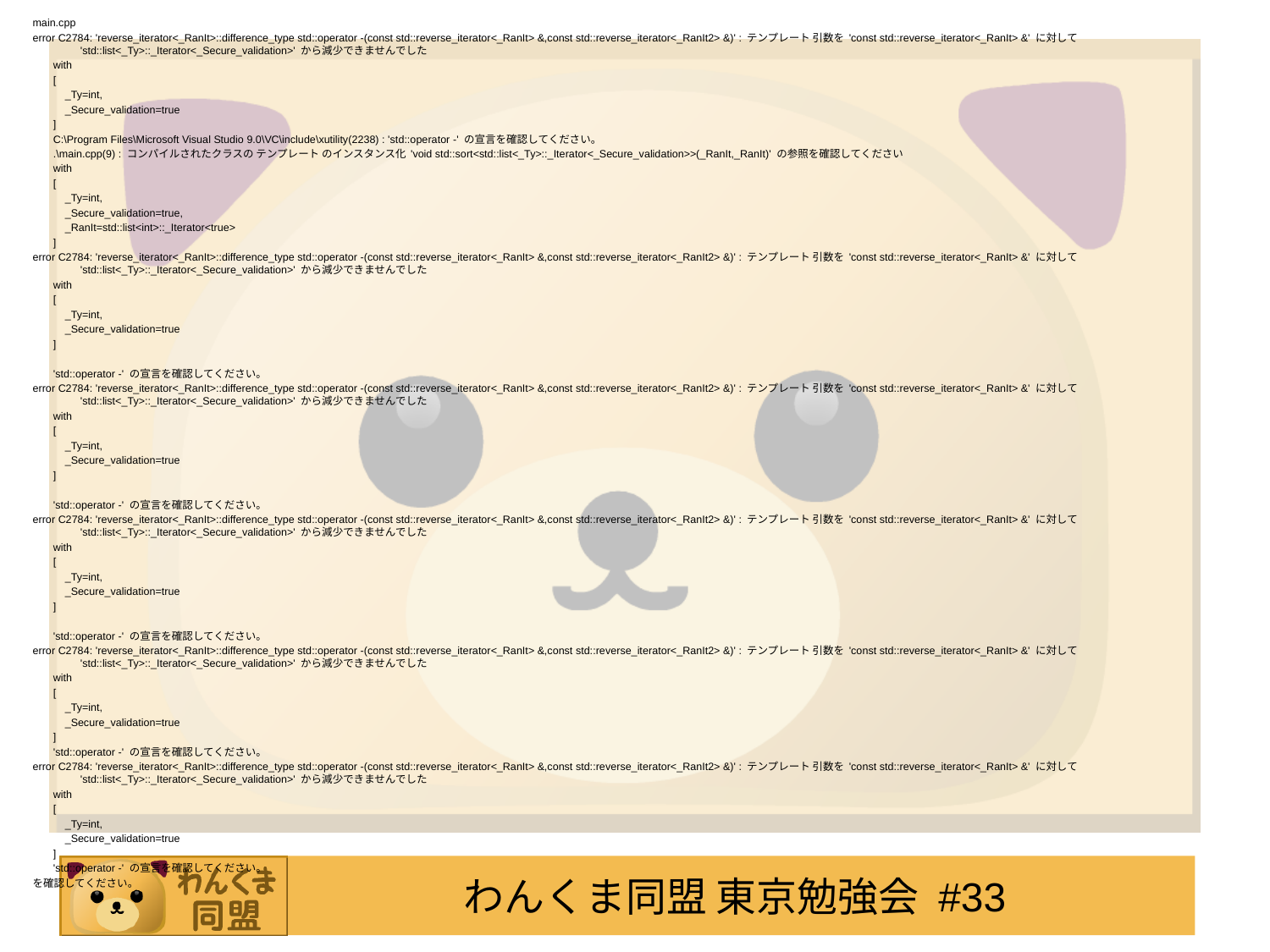

main.cpp
error C2784: 'reverse_iterator<_RanIt>::difference_type std::operator -(const std::reverse_iterator<_RanIt> &,const std::reverse_iterator<_RanIt2> &)' : テンプレート 引数を 'const std::reverse_iterator<_RanIt> &' に対して 'std::list<_Ty>::_Iterator<_Secure_validation>' から減少できませんでした
       with
       [
           _Ty=int,
           _Secure_validation=true
       ]
       C:\Program Files\Microsoft Visual Studio 9.0\VC\include\xutility(2238) : 'std::operator -' の宣言を確認してください。
       .\main.cpp(9) : コンパイルされたクラスの テンプレート のインスタンス化 'void std::sort<std::list<_Ty>::_Iterator<_Secure_validation>>(_RanIt,_RanIt)' の参照を確認してください
       with
       [
           _Ty=int,
           _Secure_validation=true,
           _RanIt=std::list<int>::_Iterator<true>
       ]
error C2784: 'reverse_iterator<_RanIt>::difference_type std::operator -(const std::reverse_iterator<_RanIt> &,const std::reverse_iterator<_RanIt2> &)' : テンプレート 引数を 'const std::reverse_iterator<_RanIt> &' に対して 'std::list<_Ty>::_Iterator<_Secure_validation>' から減少できませんでした
       with
       [
           _Ty=int,
           _Secure_validation=true
       ]

       'std::operator -' の宣言を確認してください。
error C2784: 'reverse_iterator<_RanIt>::difference_type std::operator -(const std::reverse_iterator<_RanIt> &,const std::reverse_iterator<_RanIt2> &)' : テンプレート 引数を 'const std::reverse_iterator<_RanIt> &' に対して 'std::list<_Ty>::_Iterator<_Secure_validation>' から減少できませんでした
       with
       [
           _Ty=int,
           _Secure_validation=true
       ]

       'std::operator -' の宣言を確認してください。
error C2784: 'reverse_iterator<_RanIt>::difference_type std::operator -(const std::reverse_iterator<_RanIt> &,const std::reverse_iterator<_RanIt2> &)' : テンプレート 引数を 'const std::reverse_iterator<_RanIt> &' に対して 'std::list<_Ty>::_Iterator<_Secure_validation>' から減少できませんでした
       with
       [
           _Ty=int,
           _Secure_validation=true
       ]

       'std::operator -' の宣言を確認してください。
error C2784: 'reverse_iterator<_RanIt>::difference_type std::operator -(const std::reverse_iterator<_RanIt> &,const std::reverse_iterator<_RanIt2> &)' : テンプレート 引数を 'const std::reverse_iterator<_RanIt> &' に対して 'std::list<_Ty>::_Iterator<_Secure_validation>' から減少できませんでした
       with
       [
           _Ty=int,
           _Secure_validation=true
       ]
       'std::operator -' の宣言を確認してください。
error C2784: 'reverse_iterator<_RanIt>::difference_type std::operator -(const std::reverse_iterator<_RanIt> &,const std::reverse_iterator<_RanIt2> &)' : テンプレート 引数を 'const std::reverse_iterator<_RanIt> &' に対して 'std::list<_Ty>::_Iterator<_Secure_validation>' から減少できませんでした
       with
       [
           _Ty=int,
           _Secure_validation=true
       ]
       'std::operator -' の宣言を確認してください。
を確認してください。